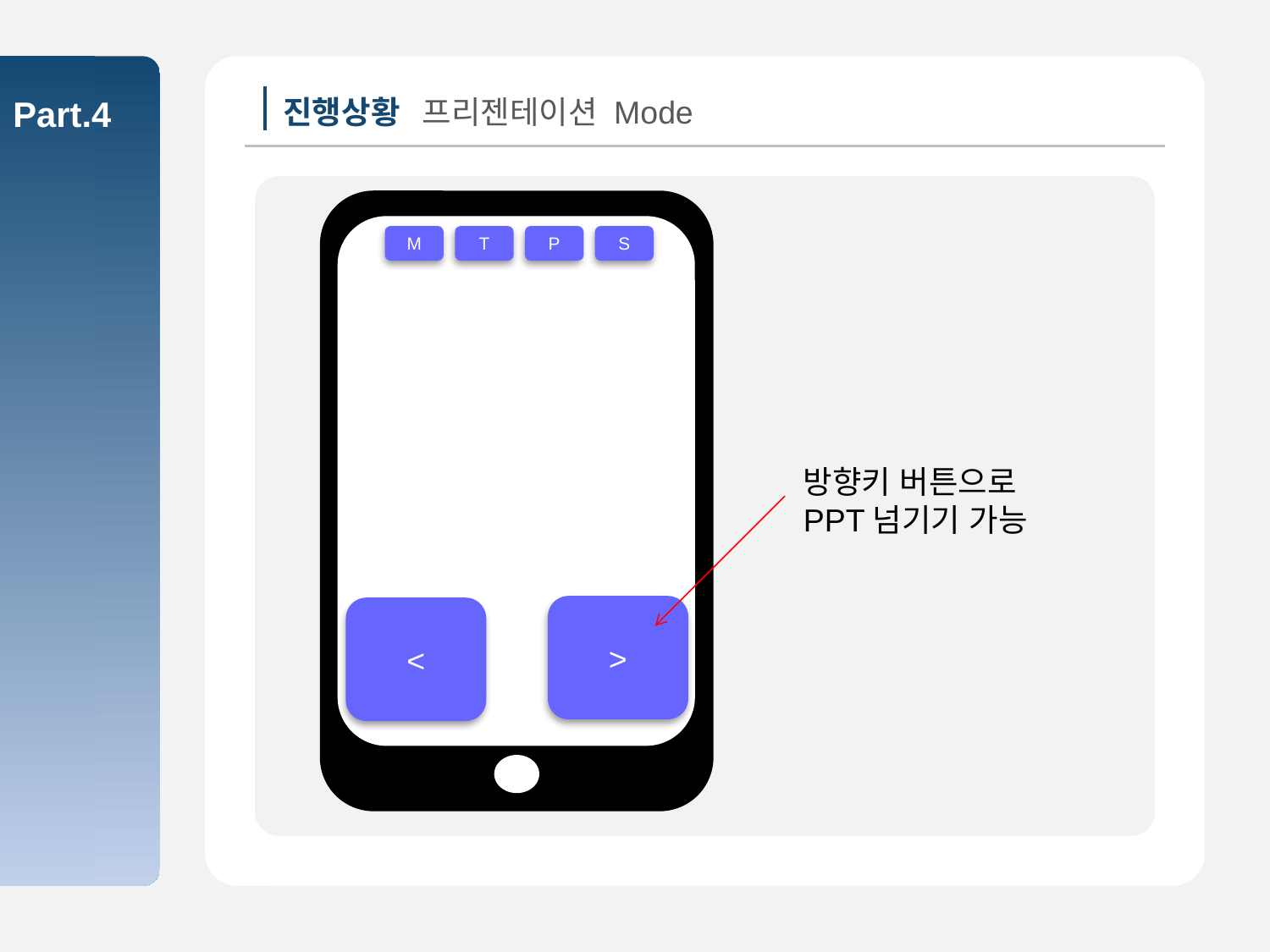

Part.4

진행상황
프리젠테이션 Mode

M
T
P
S

방향키 버튼으로
PPT넘기기 가능
>
<